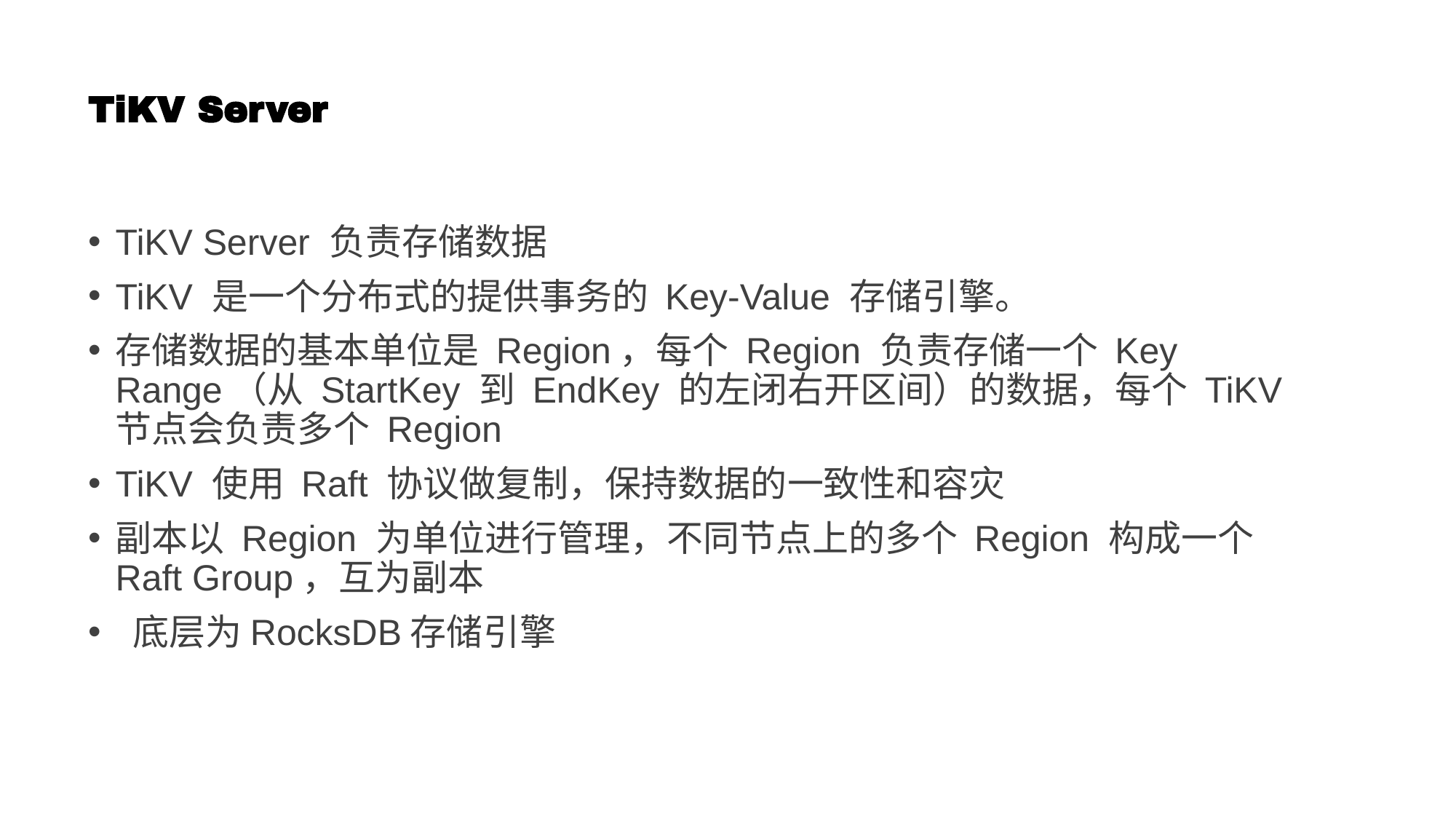

# TiKV Server
TiKV Server 负责存储数据
TiKV 是一个分布式的提供事务的 Key-Value 存储引擎。
存储数据的基本单位是 Region，每个 Region 负责存储一个 Key Range（从 StartKey 到 EndKey 的左闭右开区间）的数据，每个 TiKV 节点会负责多个 Region
TiKV 使用 Raft 协议做复制，保持数据的一致性和容灾
副本以 Region 为单位进行管理，不同节点上的多个 Region 构成一个 Raft Group，互为副本
 底层为RocksDB存储引擎